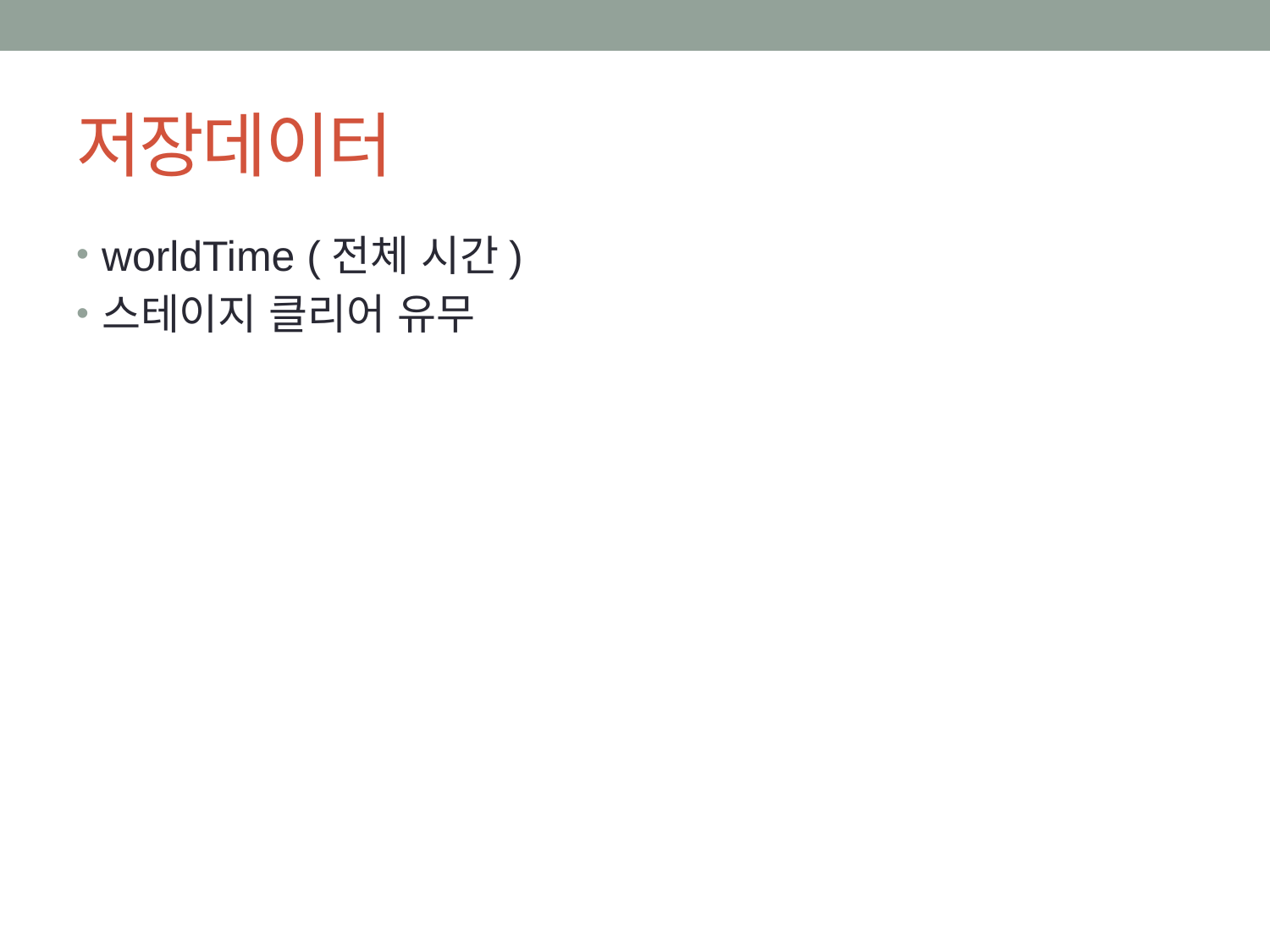

# 저장데이터
worldTime (전체 시간)
스테이지 클리어 유무